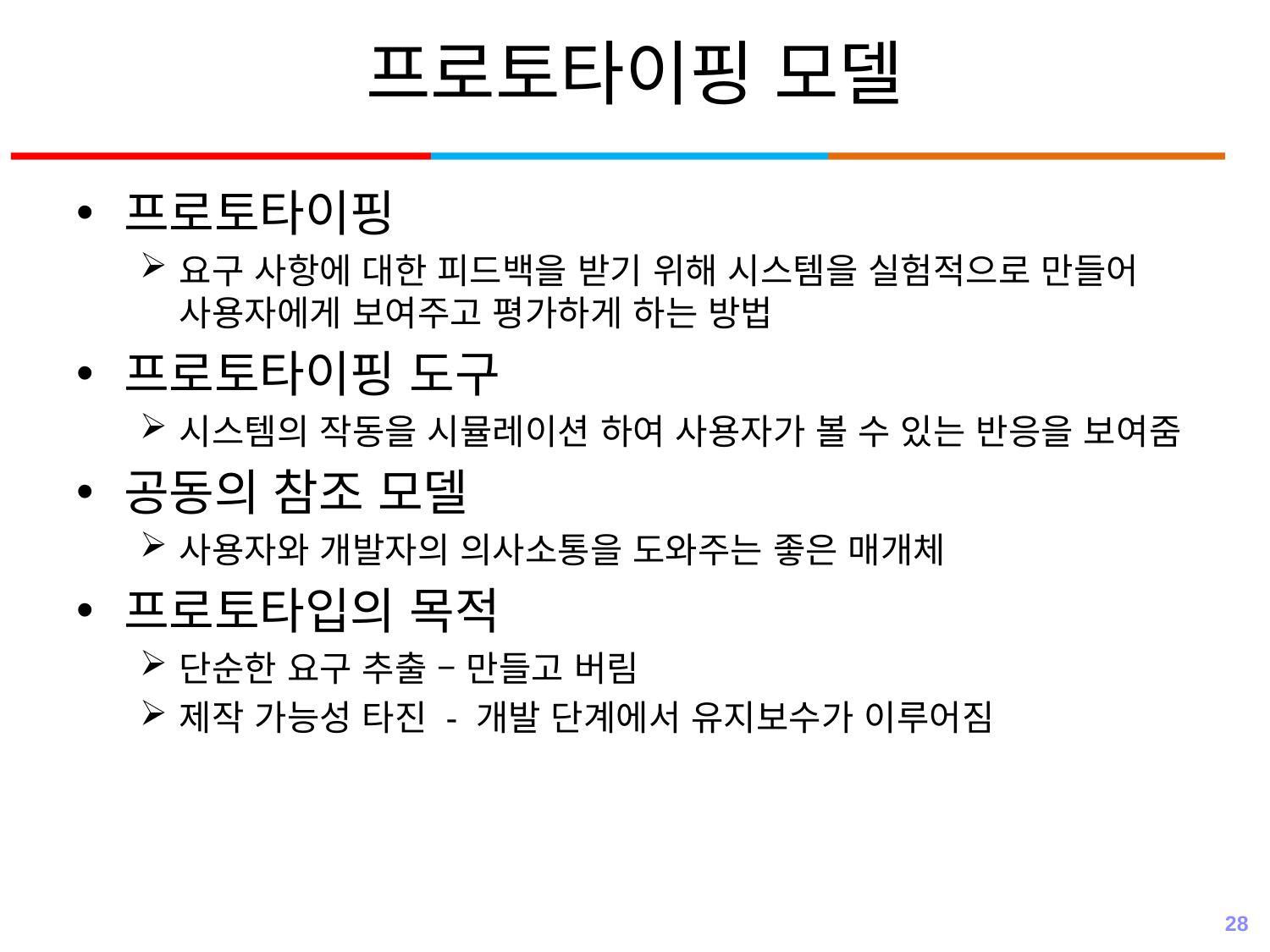

# 프로토타이핑 모델
프로토타이핑
요구 사항에 대한 피드백을 받기 위해 시스템을 실험적으로 만들어 사용자에게 보여주고 평가하게 하는 방법
프로토타이핑 도구
시스템의 작동을 시뮬레이션 하여 사용자가 볼 수 있는 반응을 보여줌
공동의 참조 모델
사용자와 개발자의 의사소통을 도와주는 좋은 매개체
프로토타입의 목적
단순한 요구 추출 – 만들고 버림
제작 가능성 타진 - 개발 단계에서 유지보수가 이루어짐

28